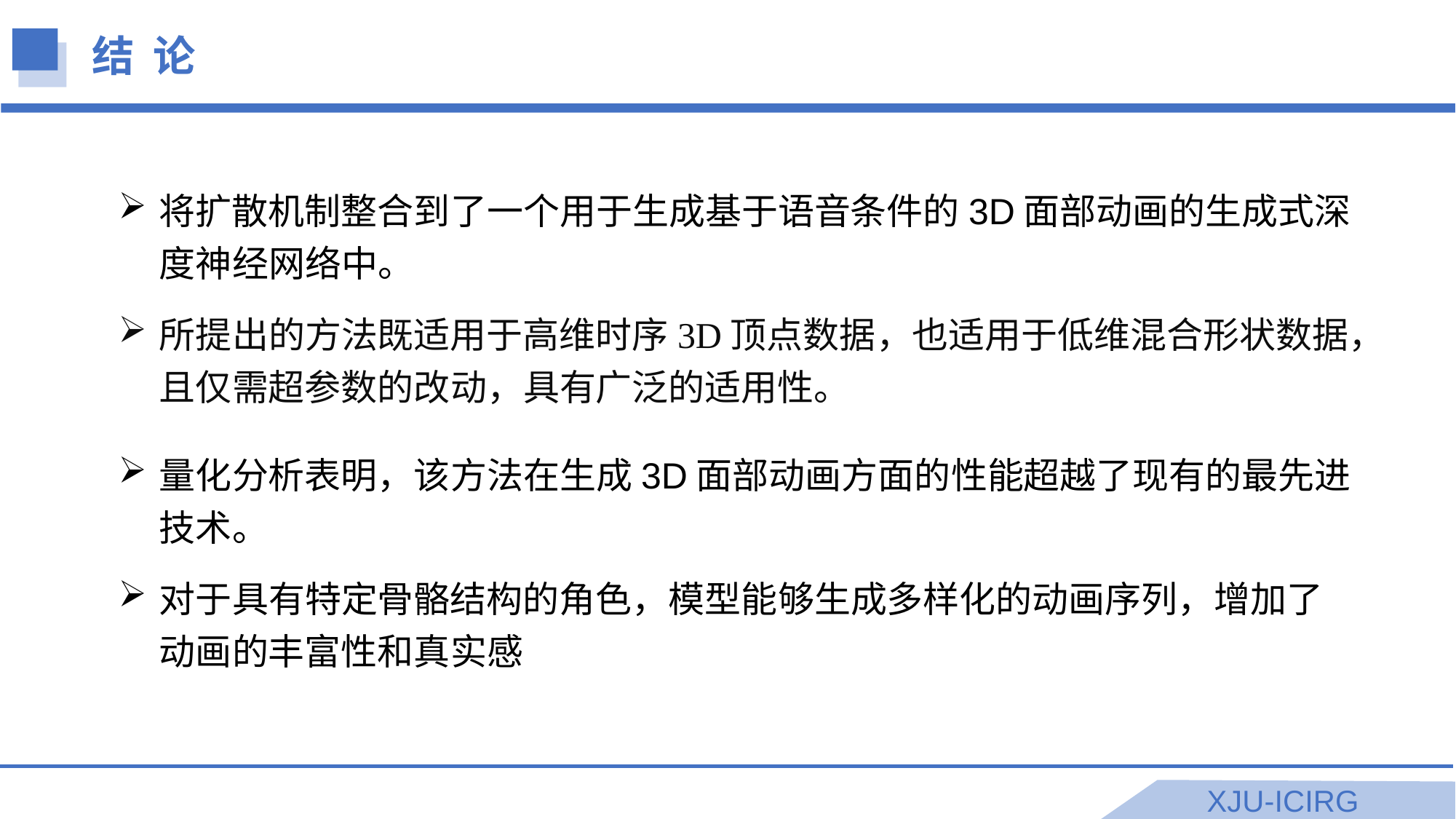

结  论

将扩散机制整合到了一个用于生成基于语音条件的3D面部动画的生成式深度神经网络中。
所提出的方法既适用于高维时序3D顶点数据，也适用于低维混合形状数据，且仅需超参数的改动，具有广泛的适用性。
量化分析表明，该方法在生成3D面部动画方面的性能超越了现有的最先进技术。
对于具有特定骨骼结构的角色，模型能够生成多样化的动画序列，增加了动画的丰富性和真实感
XJU-ICIRG